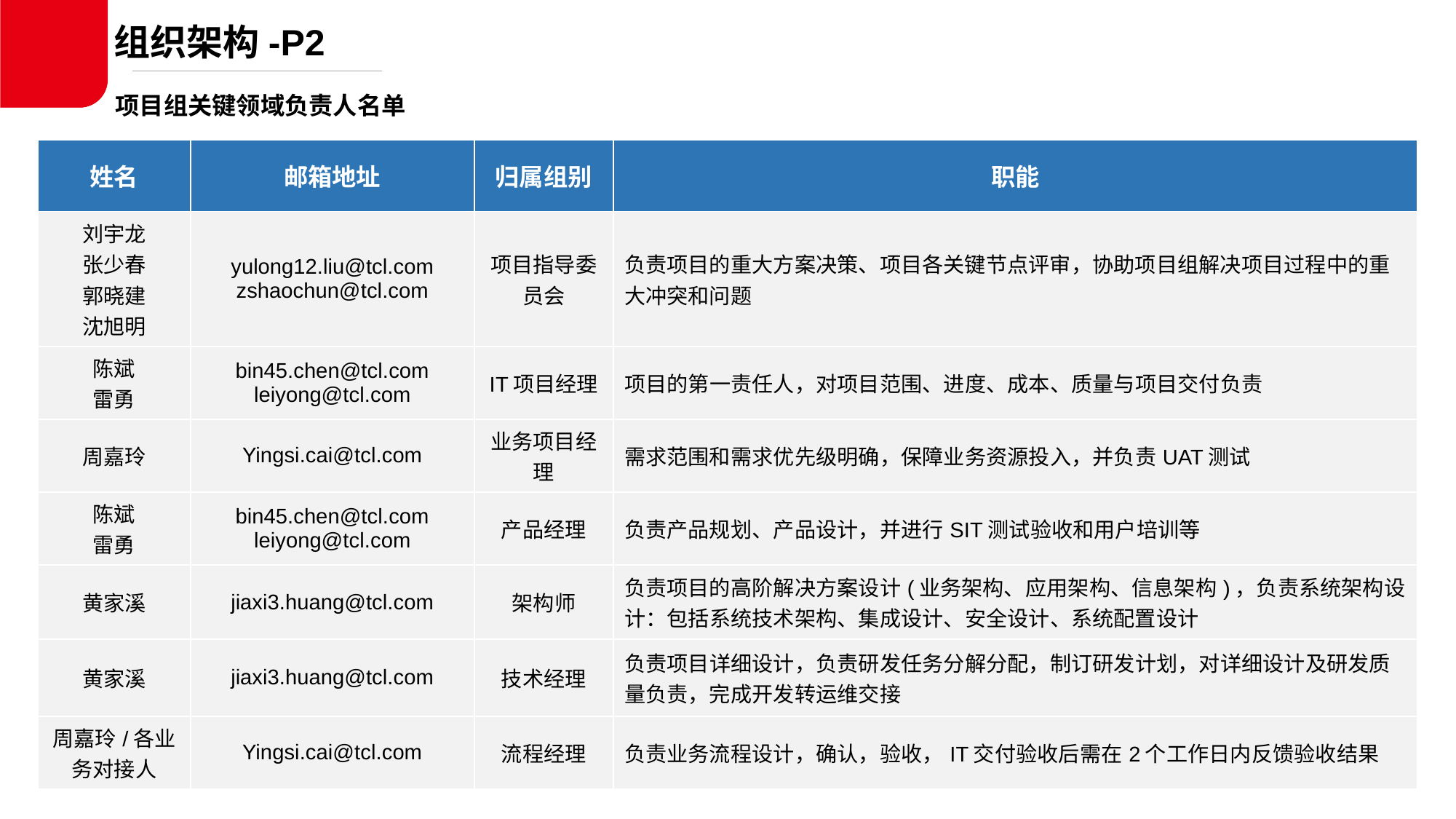

组织架构-P2
项目组关键领域负责人名单
| 姓名 | 邮箱地址 | 归属组别 | 职能 |
| --- | --- | --- | --- |
| 刘宇龙 张少春 郭晓建 沈旭明 | yulong12.liu@tcl.com zshaochun@tcl.com | 项目指导委员会 | 负责项目的重大方案决策、项目各关键节点评审，协助项目组解决项目过程中的重大冲突和问题 |
| 陈斌 雷勇 | bin45.chen@tcl.com leiyong@tcl.com | IT项目经理 | 项目的第一责任人，对项目范围、进度、成本、质量与项目交付负责 |
| 周嘉玲 | Yingsi.cai@tcl.com | 业务项目经理 | 需求范围和需求优先级明确，保障业务资源投入，并负责UAT测试 |
| 陈斌 雷勇 | bin45.chen@tcl.com leiyong@tcl.com | 产品经理 | 负责产品规划、产品设计，并进行SIT测试验收和用户培训等 |
| 黄家溪 | jiaxi3.huang@tcl.com | 架构师 | 负责项目的高阶解决方案设计(业务架构、应用架构、信息架构)，负责系统架构设计：包括系统技术架构、集成设计、安全设计、系统配置设计 |
| 黄家溪 | jiaxi3.huang@tcl.com | 技术经理 | 负责项目详细设计，负责研发任务分解分配，制订研发计划，对详细设计及研发质量负责，完成开发转运维交接 |
| 周嘉玲/各业务对接人 | Yingsi.cai@tcl.com | 流程经理 | 负责业务流程设计，确认，验收，IT交付验收后需在2个工作日内反馈验收结果 |